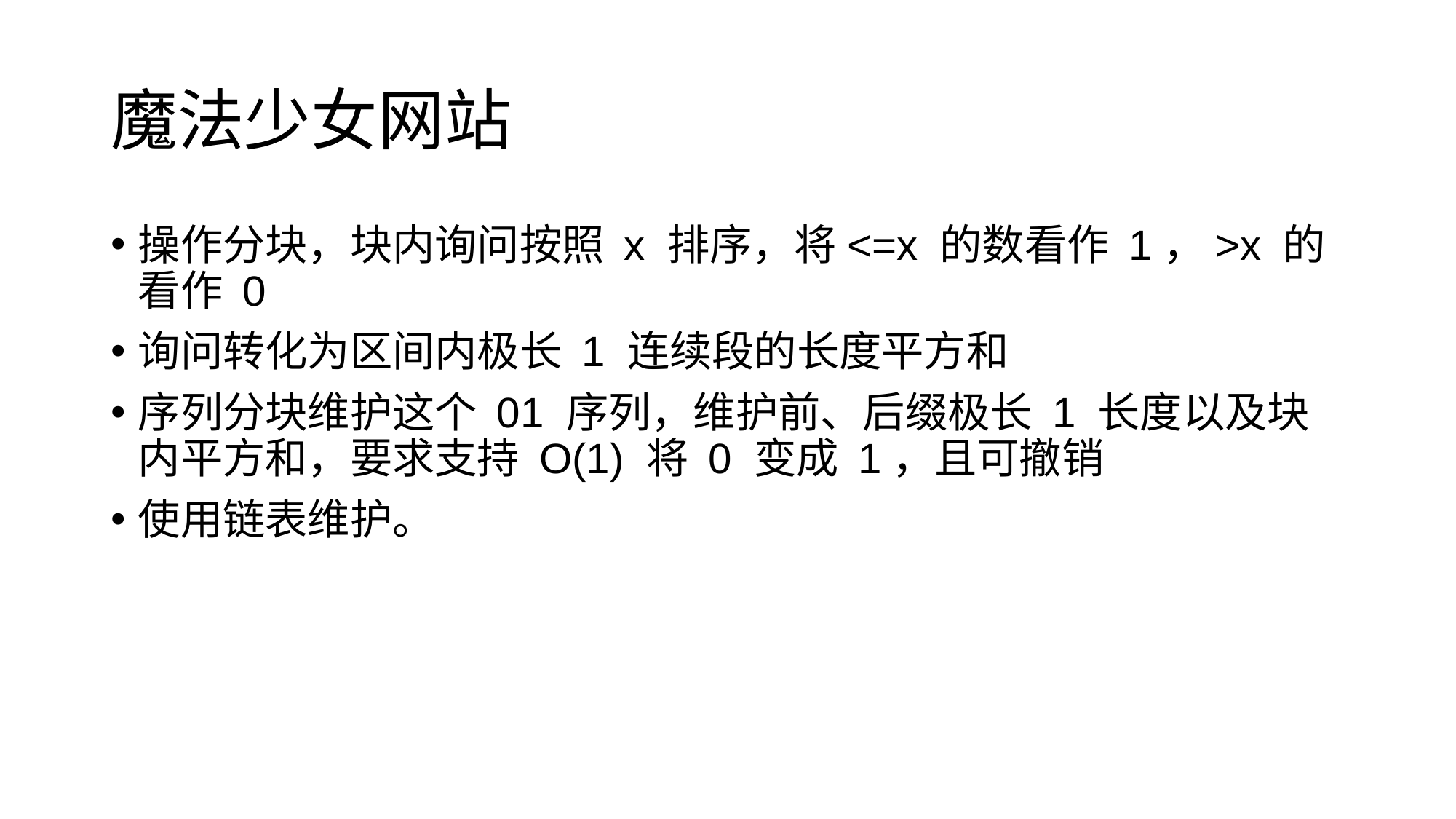

# 魔法少女网站
操作分块，块内询问按照 x 排序，将<=x 的数看作 1，>x 的看作 0
询问转化为区间内极长 1 连续段的长度平方和
序列分块维护这个 01 序列，维护前、后缀极长 1 长度以及块内平方和，要求支持 O(1) 将 0 变成 1，且可撤销
使用链表维护。